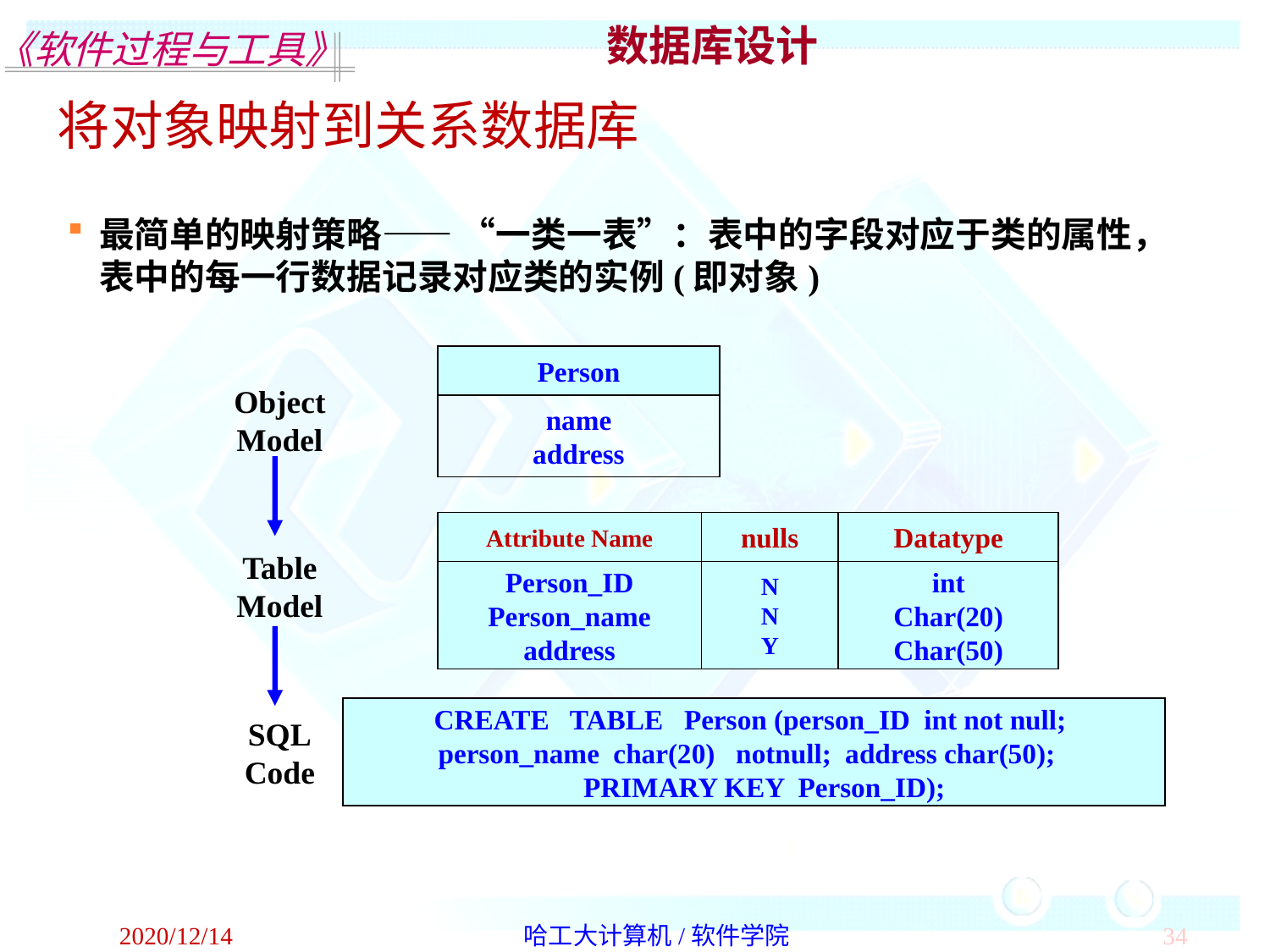

数据库设计
将对象映射到关系数据库
最简单的映射策略—— “一类一表”：表中的字段对应于类的属性，表中的每一行数据记录对应类的实例(即对象)

Person
name
address
Object
Model
Table
Model
SQL
Code
Attribute Name
nulls
Datatype
Person_ID
Person_name
address
N
N
Y
int
Char(20)
Char(50)
CREATE   TABLE   Person (person_ID  int not null;
person_name  char(20)   notnull;  address char(50);
   PRIMARY KEY  Person_ID);